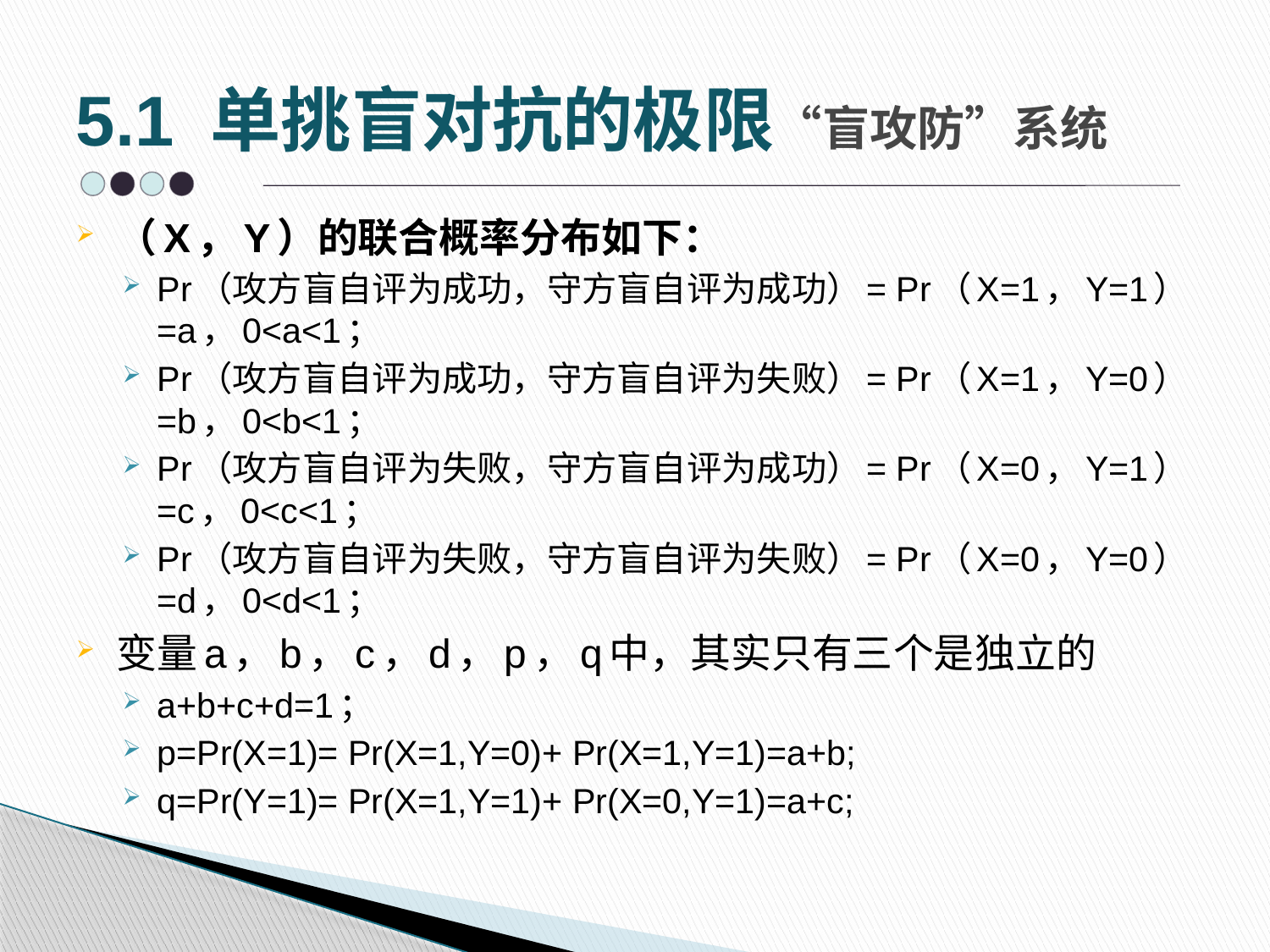

# 5.1 单挑盲对抗的极限“盲攻防”系统

（X，Y）的联合概率分布如下：
Pr（攻方盲自评为成功，守方盲自评为成功）= Pr（X=1，Y=1）=a，0<a<1；
Pr（攻方盲自评为成功，守方盲自评为失败）= Pr（X=1，Y=0）=b，0<b<1；
Pr（攻方盲自评为失败，守方盲自评为成功）= Pr（X=0，Y=1）=c，0<c<1；
Pr（攻方盲自评为失败，守方盲自评为失败）= Pr（X=0，Y=0）=d，0<d<1；
变量a，b，c，d，p，q中，其实只有三个是独立的
a+b+c+d=1；
p=Pr(X=1)= Pr(X=1,Y=0)+ Pr(X=1,Y=1)=a+b;
q=Pr(Y=1)= Pr(X=1,Y=1)+ Pr(X=0,Y=1)=a+c;